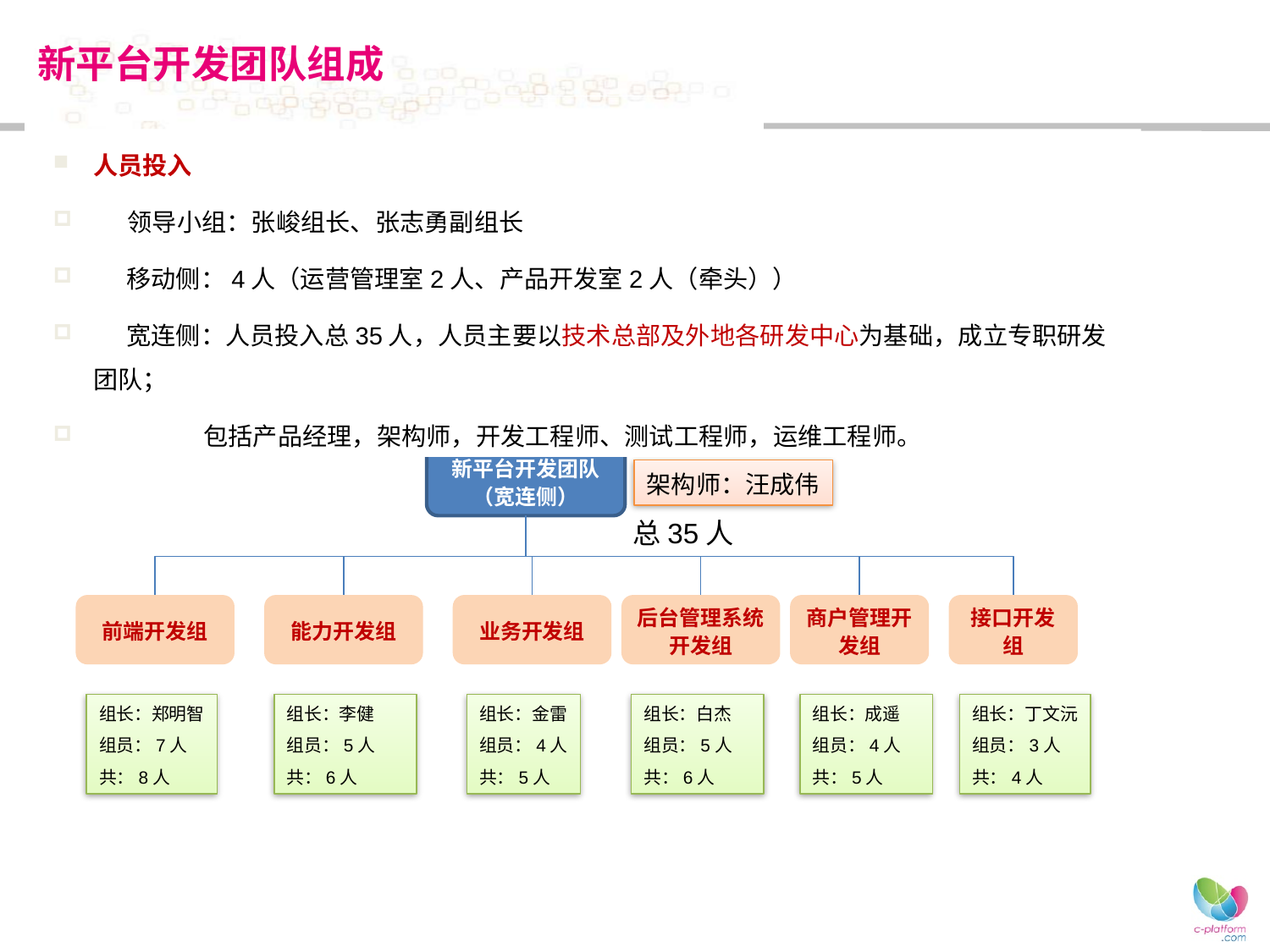

# 新平台开发团队组成
人员投入
     领导小组：张峻组长、张志勇副组长
     移动侧：4人（运营管理室2人、产品开发室2人（牵头））
     宽连侧：人员投入总35人，人员主要以技术总部及外地各研发中心为基础，成立专职研发团队；
                   包括产品经理，架构师，开发工程师、测试工程师，运维工程师。
交接工作由交接专项小组负责，交接过程中的人员编制需求如下所示：
新平台开发团队（宽连侧）
架构师：汪成伟
总35人
前端开发组
能力开发组
业务开发组
后台管理系统开发组
商户管理开发组
接口开发组
组长：郑明智
组员：7人
共：8人
组长：李健
组员：5人
共：6人
组长：金雷
组员：4人
共：5人
组长：白杰
组员：5人
共：6人
组长：成遥
组员：4人
共：5人
组长：丁文沅
组员：3人
共：4人